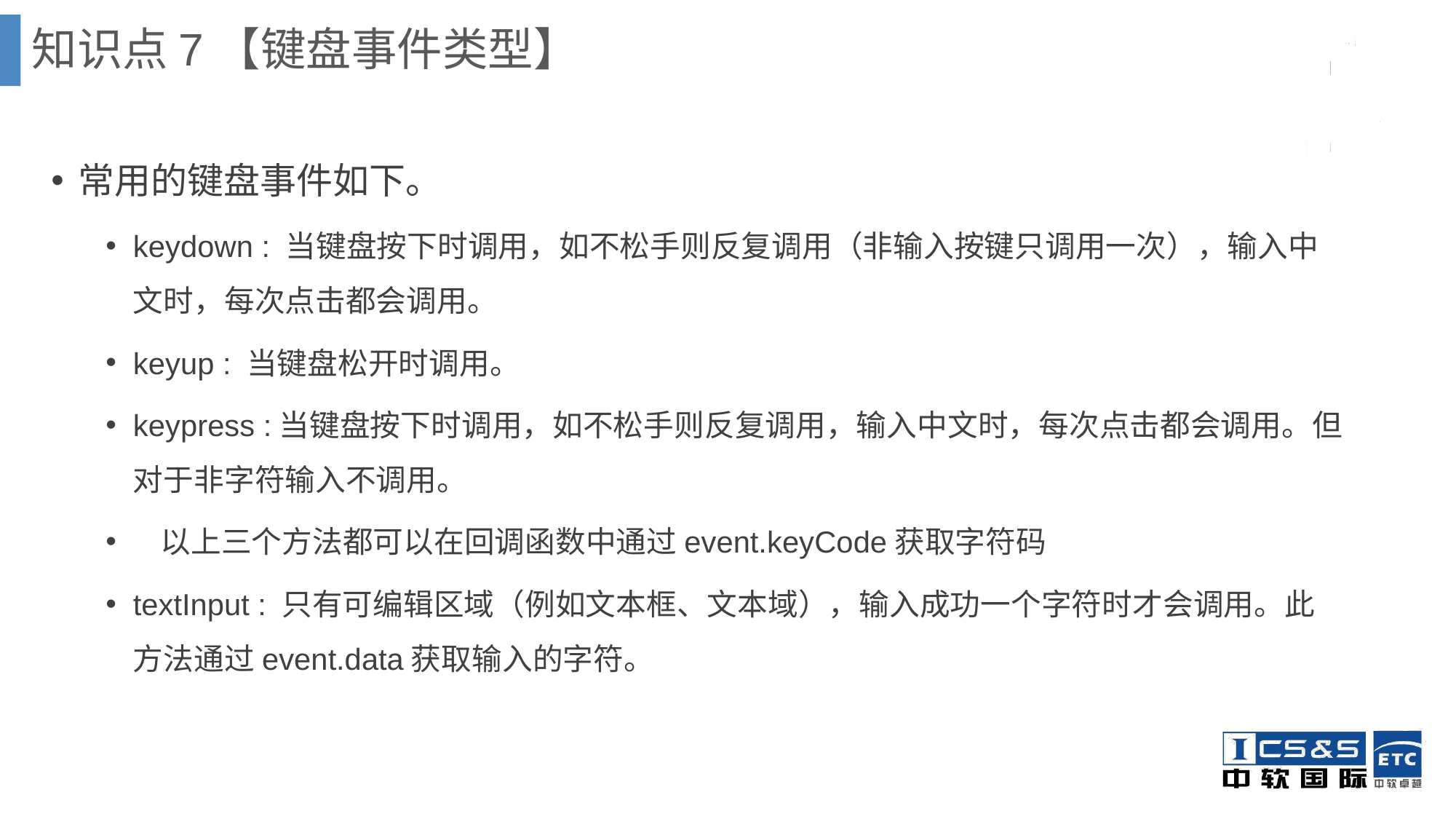

知识点7【键盘事件类型】
常用的键盘事件如下。
keydown : 当键盘按下时调用，如不松手则反复调用（非输入按键只调用一次），输入中文时，每次点击都会调用。
keyup : 当键盘松开时调用。
keypress :当键盘按下时调用，如不松手则反复调用，输入中文时，每次点击都会调用。但对于非字符输入不调用。
   以上三个方法都可以在回调函数中通过event.keyCode获取字符码
textInput : 只有可编辑区域（例如文本框、文本域），输入成功一个字符时才会调用。此方法通过event.data获取输入的字符。